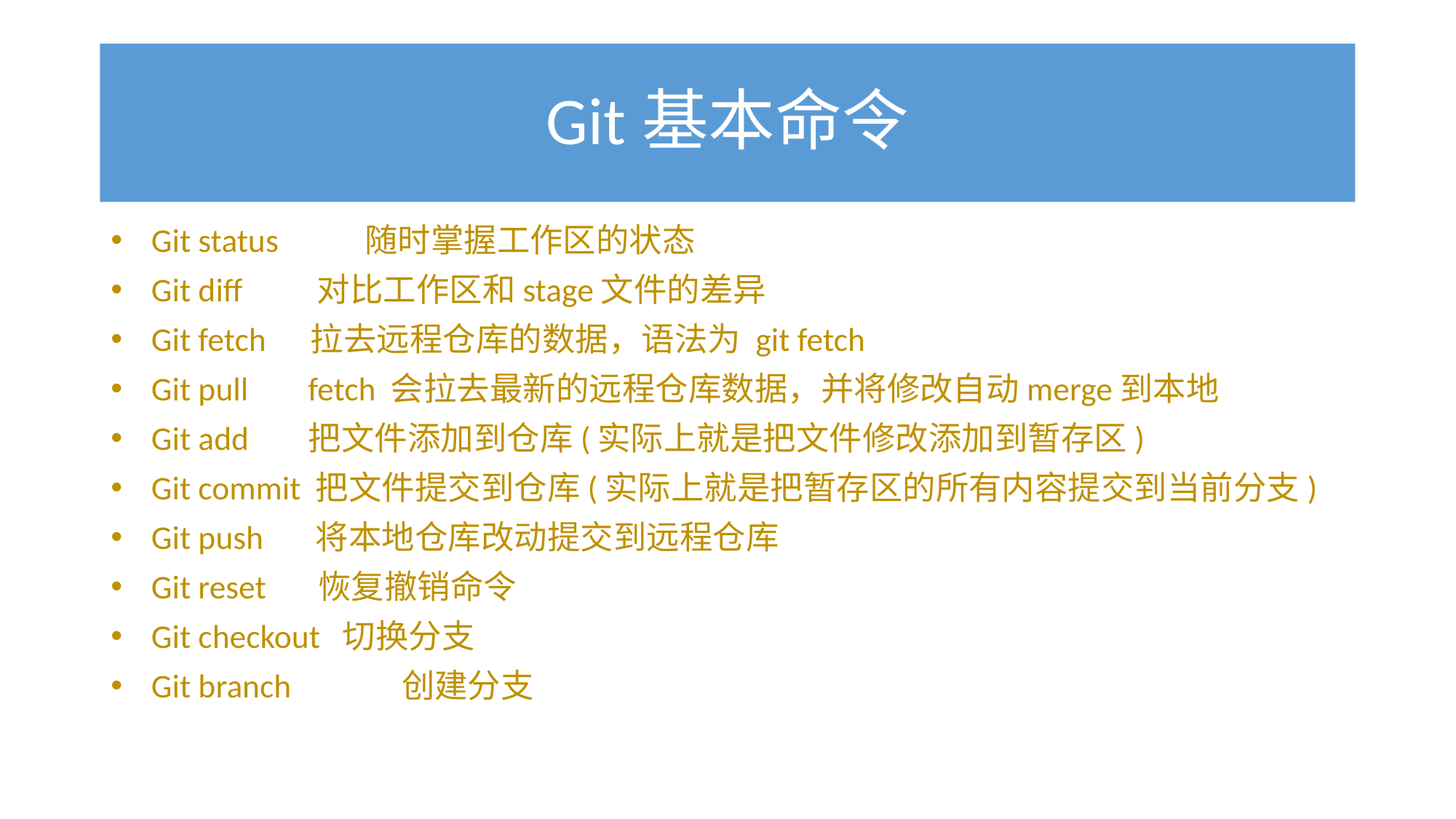

# Git基本命令
Git status	 随时掌握工作区的状态
Git diff         对比工作区和stage文件的差异
Git fetch     拉去远程仓库的数据，语法为 git fetch
Git pull        fetch 会拉去最新的远程仓库数据，并将修改自动merge到本地
Git add       把文件添加到仓库(实际上就是把文件修改添加到暂存区)
Git commit 把文件提交到仓库(实际上就是把暂存区的所有内容提交到当前分支)
Git push      将本地仓库改动提交到远程仓库
Git reset      恢复撤销命令
Git checkout  切换分支
Git branch	      创建分支